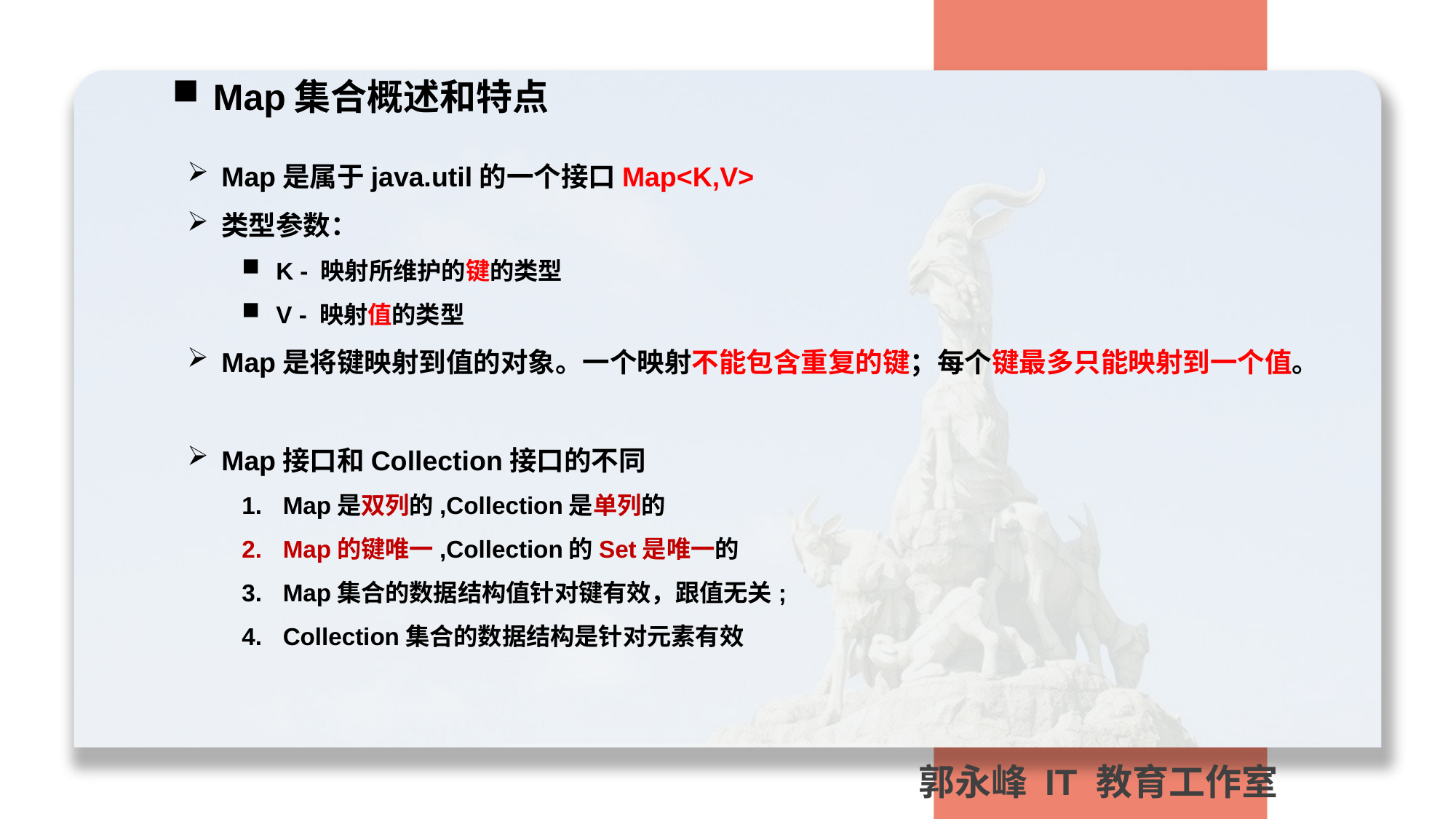

Map集合概述和特点
Map是属于java.util的一个接口Map<K,V>
类型参数：
K - 映射所维护的键的类型
V - 映射值的类型
Map是将键映射到值的对象。一个映射不能包含重复的键；每个键最多只能映射到一个值。

Map接口和Collection接口的不同
Map是双列的,Collection是单列的
Map的键唯一,Collection的Set是唯一的
Map集合的数据结构值针对键有效，跟值无关;
Collection集合的数据结构是针对元素有效